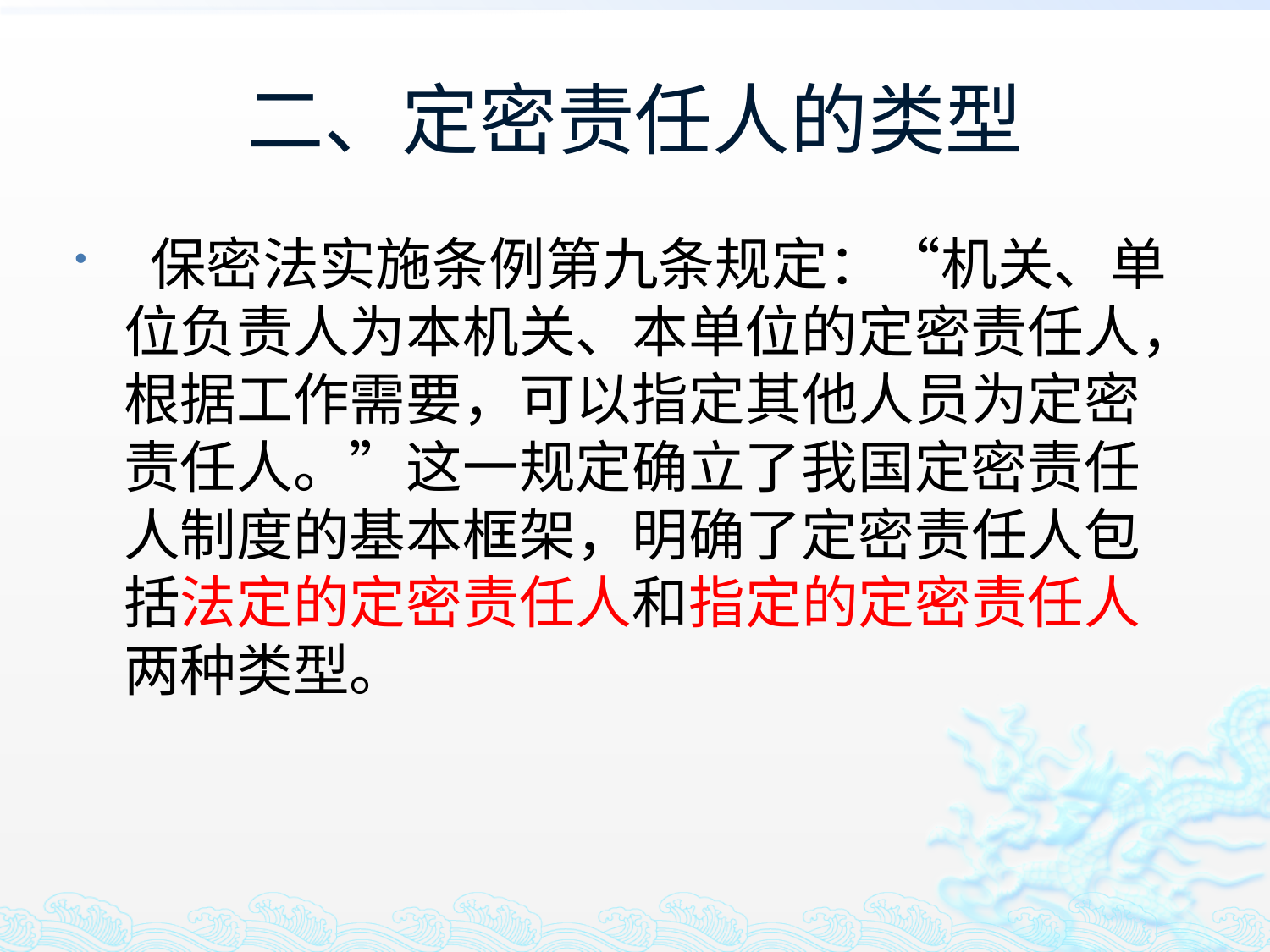

# 二、定密责任人的类型
 保密法实施条例第九条规定：“机关、单位负责人为本机关、本单位的定密责任人，根据工作需要，可以指定其他人员为定密责任人。”这一规定确立了我国定密责任人制度的基本框架，明确了定密责任人包括法定的定密责任人和指定的定密责任人两种类型。